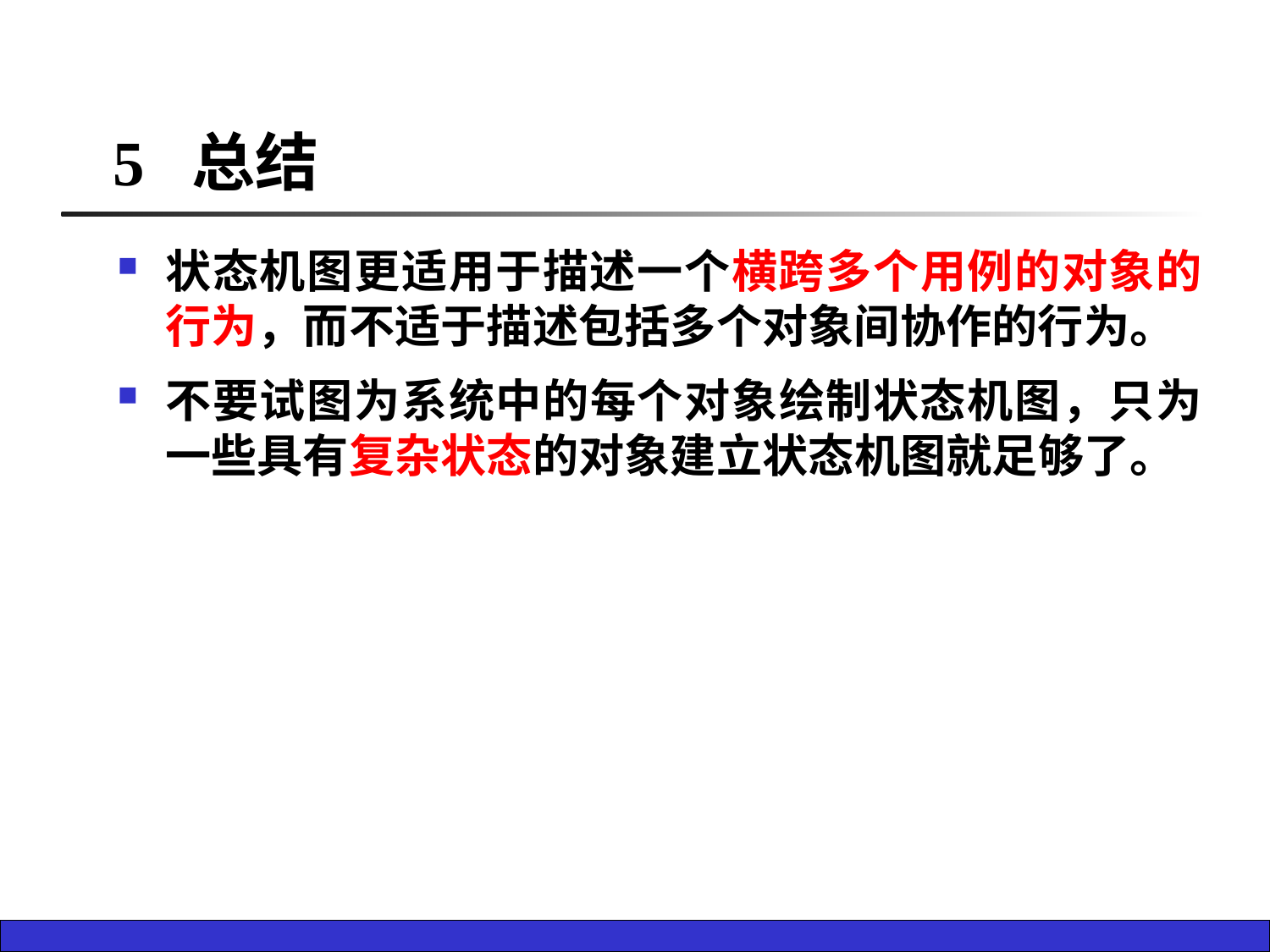

# 5  总结
状态机图更适用于描述一个横跨多个用例的对象的行为，而不适于描述包括多个对象间协作的行为。
不要试图为系统中的每个对象绘制状态机图，只为一些具有复杂状态的对象建立状态机图就足够了。